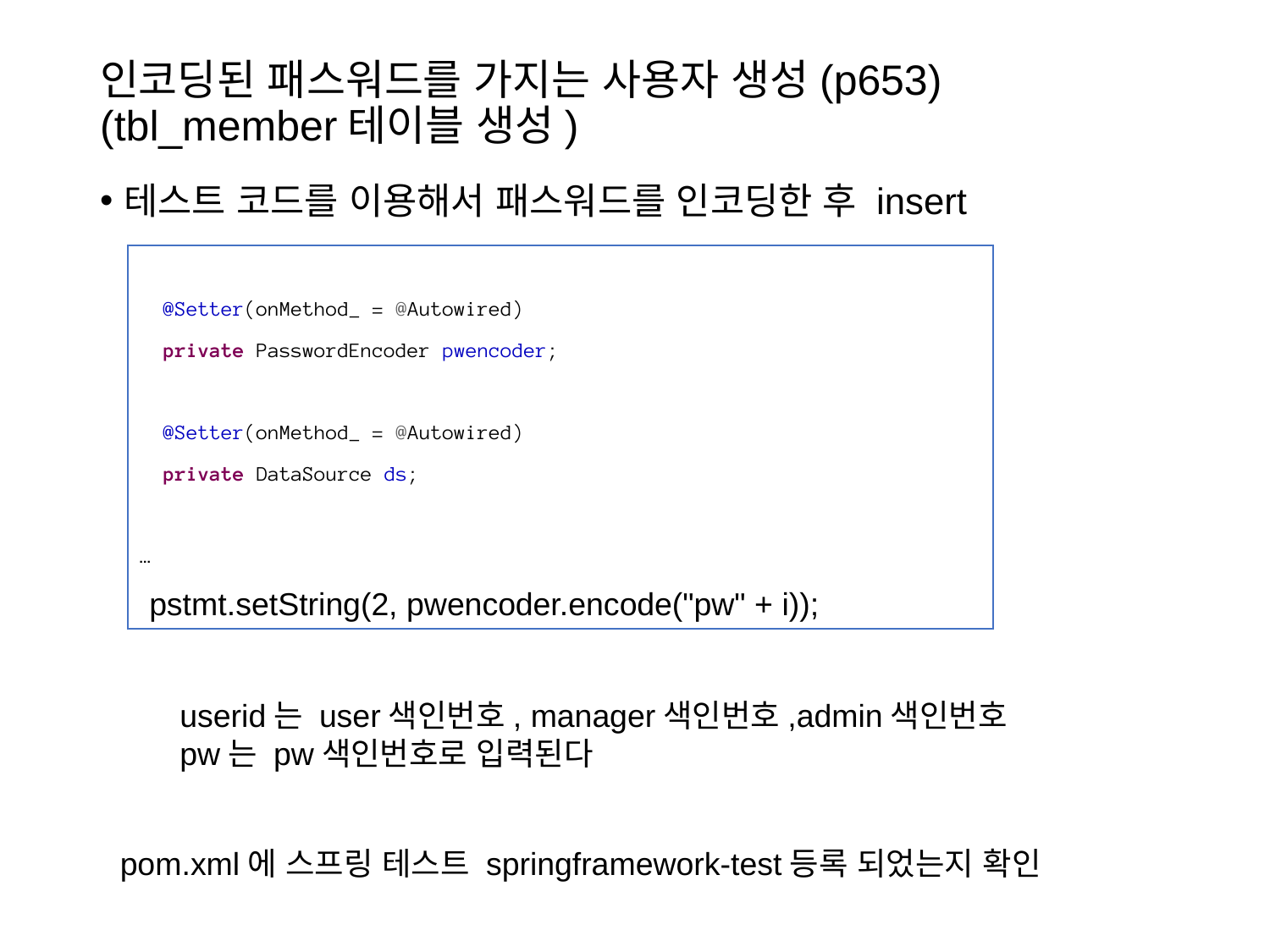

# 인코딩된 패스워드를 가지는 사용자 생성(p653) (tbl_member테이블 생성)
테스트 코드를 이용해서 패스워드를 인코딩한 후 insert

  @Setter(onMethod_ = @Autowired)
  private PasswordEncoder pwencoder;

  @Setter(onMethod_ = @Autowired)
  private DataSource ds;

…
 pstmt.setString(2, pwencoder.encode("pw" + i));
userid는 user색인번호, manager색인번호,admin색인번호
pw는 pw색인번호로 입력된다
pom.xml에 스프링 테스트 springframework-test등록 되었는지 확인